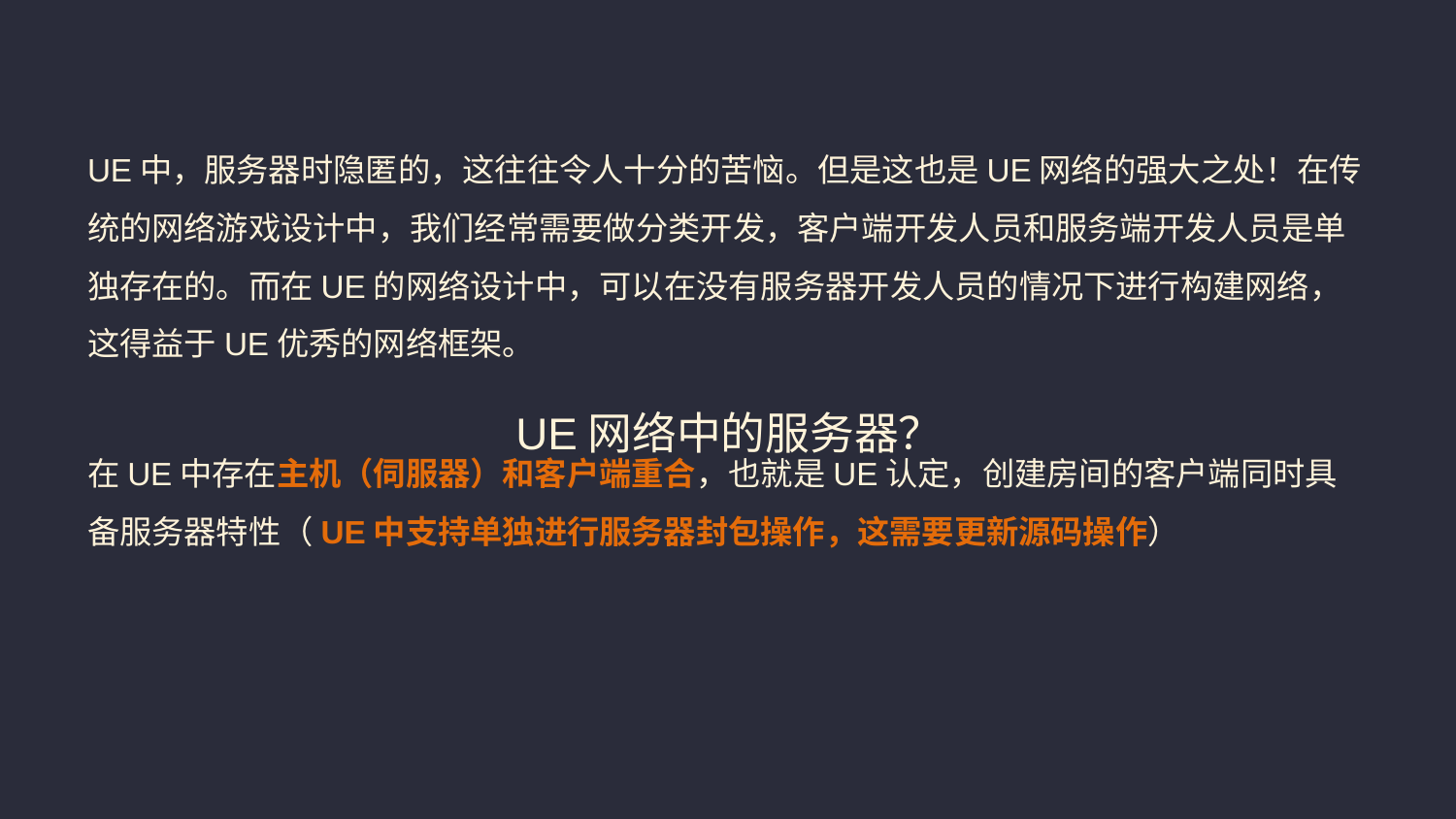

UE中，服务器时隐匿的，这往往令人十分的苦恼。但是这也是UE网络的强大之处！在传统的网络游戏设计中，我们经常需要做分类开发，客户端开发人员和服务端开发人员是单独存在的。而在UE的网络设计中，可以在没有服务器开发人员的情况下进行构建网络，这得益于UE优秀的网络框架。

在UE中存在主机（伺服器）和客户端重合，也就是UE认定，创建房间的客户端同时具备服务器特性（UE中支持单独进行服务器封包操作，这需要更新源码操作）
# UE网络中的服务器？